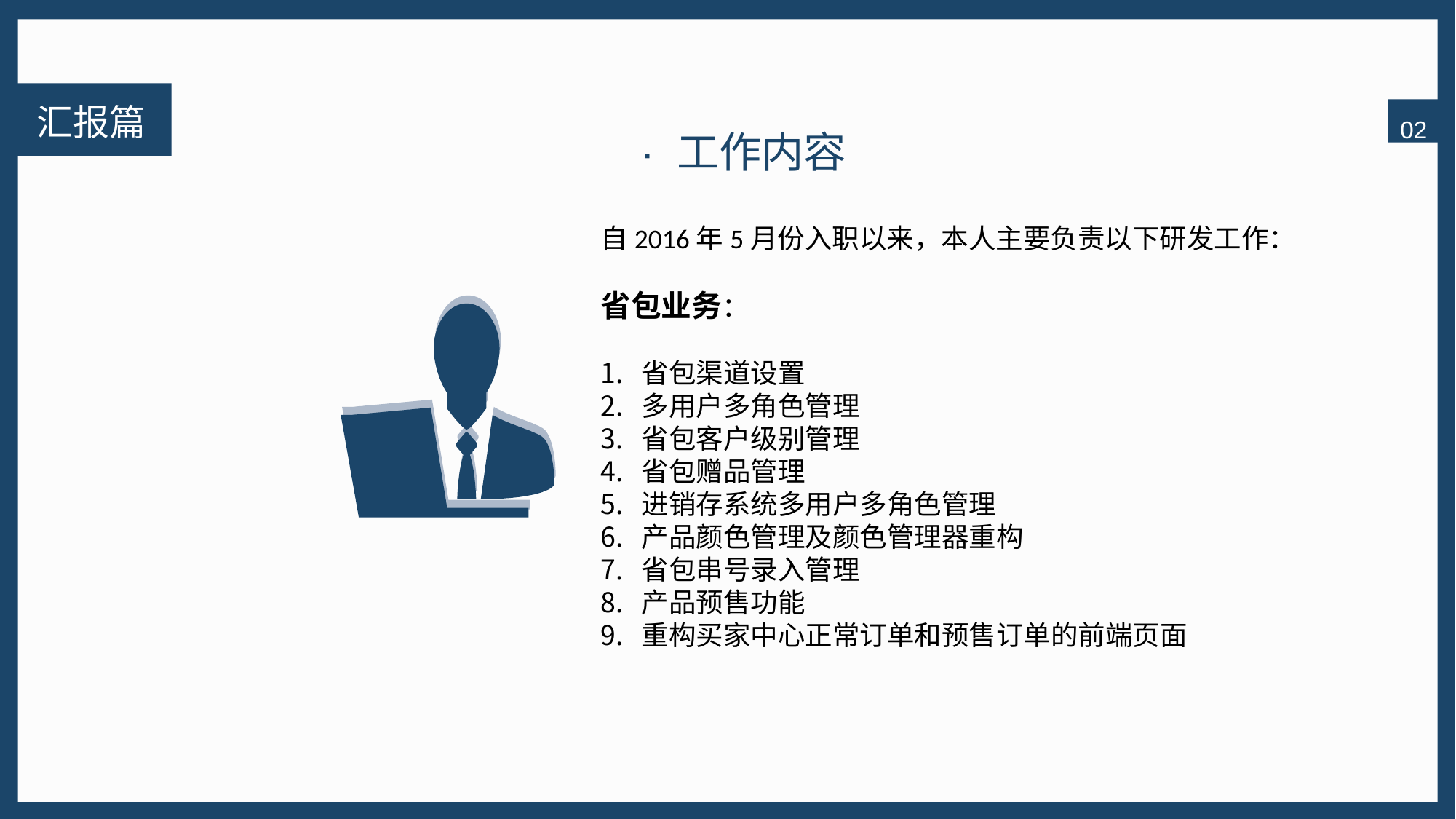

# 汇报篇
02
· 工作内容
自2016年5月份入职以来，本人主要负责以下研发工作：

省包业务：

省包渠道设置
多用户多角色管理
省包客户级别管理
省包赠品管理
进销存系统多用户多角色管理
产品颜色管理及颜色管理器重构
省包串号录入管理
产品预售功能
重构买家中心正常订单和预售订单的前端页面